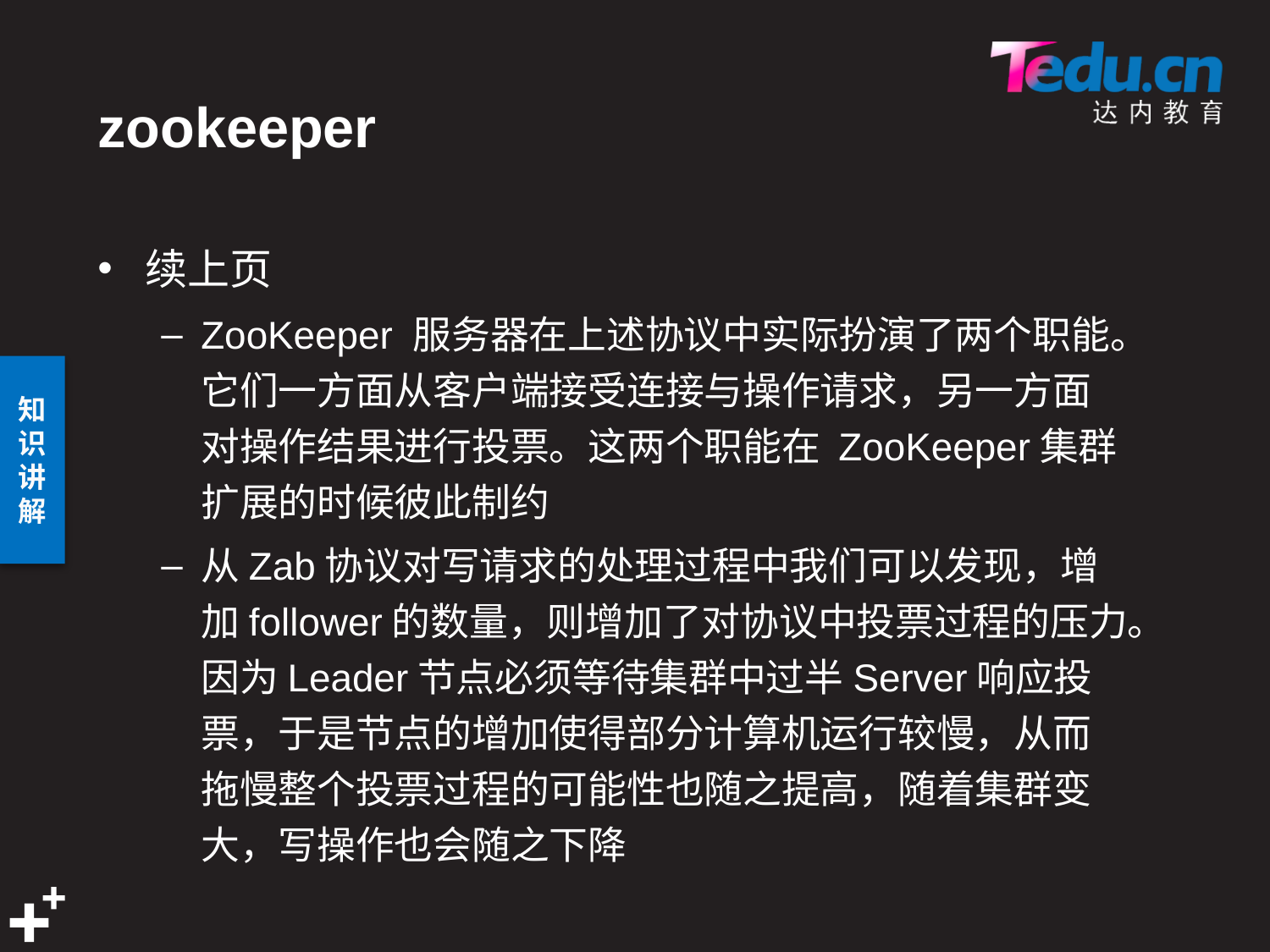

# zookeeper
续上页
ZooKeeper 服务器在上述协议中实际扮演了两个职能。它们一方面从客户端接受连接与操作请求，另一方面对操作结果进行投票。这两个职能在 ZooKeeper集群扩展的时候彼此制约
从Zab协议对写请求的处理过程中我们可以发现，增加follower的数量，则增加了对协议中投票过程的压力。因为Leader节点必须等待集群中过半Server响应投票，于是节点的增加使得部分计算机运行较慢，从而拖慢整个投票过程的可能性也随之提高，随着集群变大，写操作也会随之下降